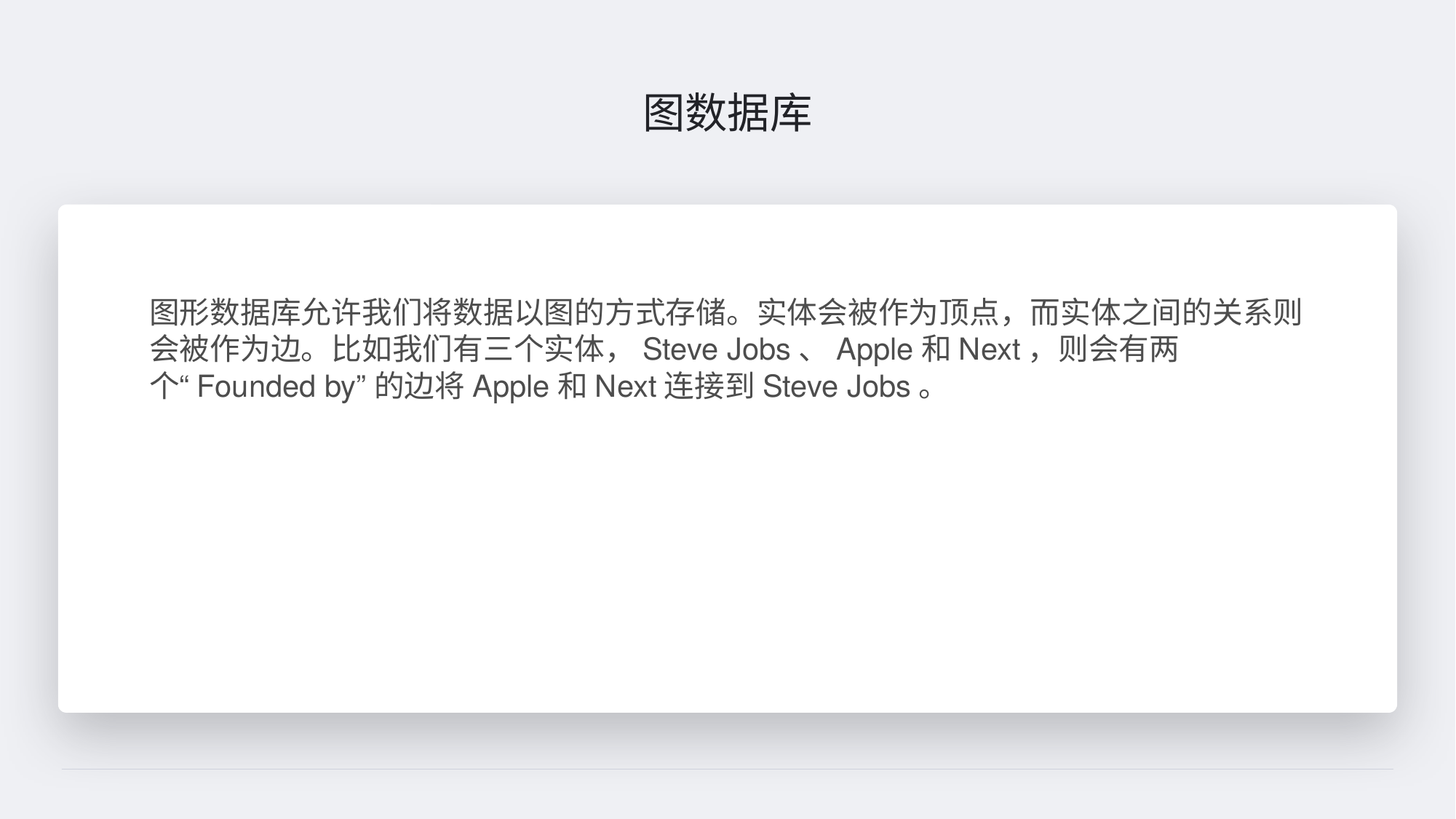

图数据库

图形数据库允许我们将数据以图的方式存储。实体会被作为顶点，而实体之间的关系则会被作为边。比如我们有三个实体，Steve Jobs、Apple和Next，则会有两个“Founded by”的边将Apple和Next连接到Steve Jobs。